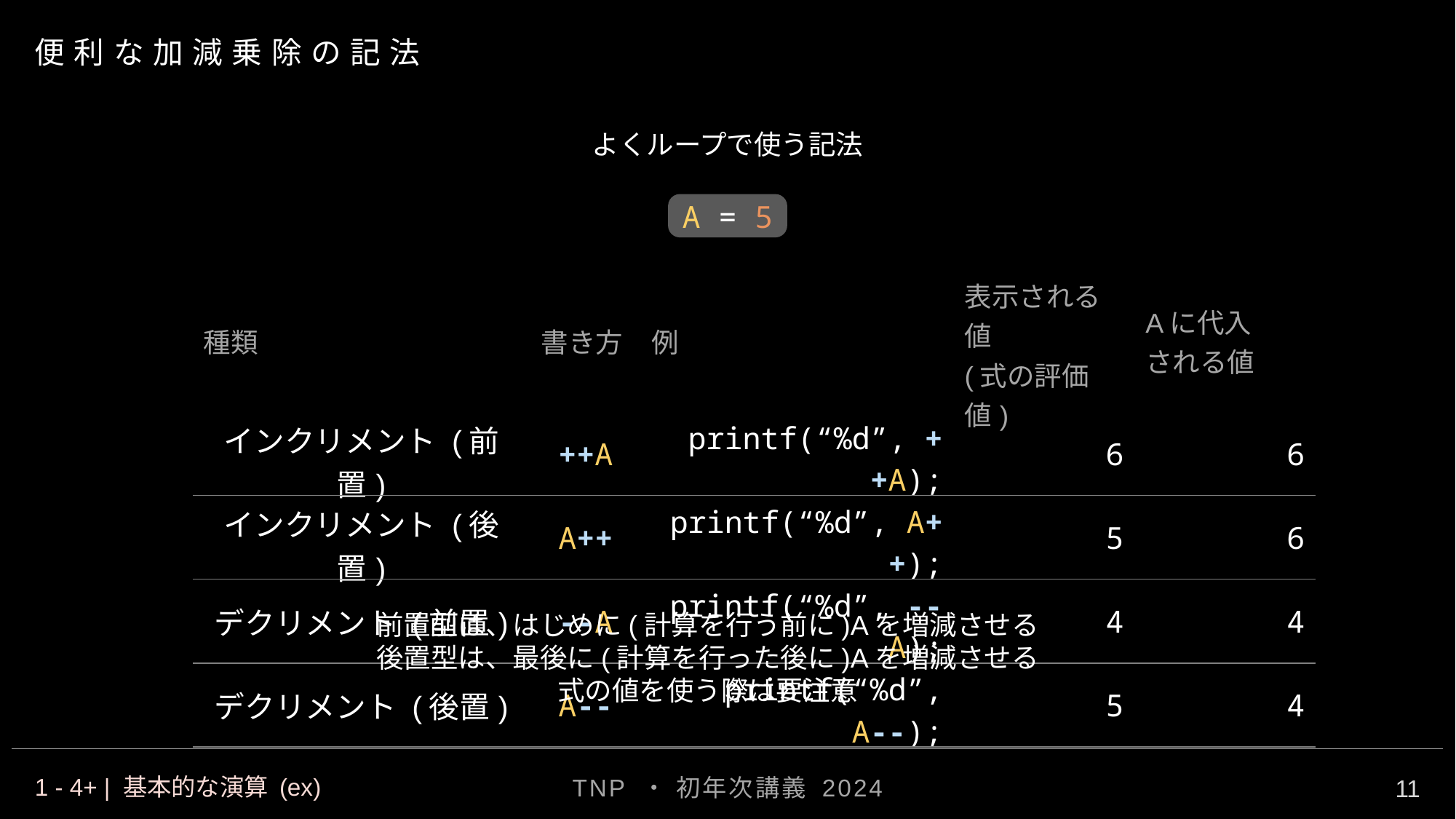

便利な加減乗除の記法
よくループで使う記法
A = 5
| 種類 | 書き方 | 例 | 表示される値 (式の評価値) | Aに代入 される値 |
| --- | --- | --- | --- | --- |
| インクリメント (前置) | ++A | printf(“%d”, ++A); | 6 | 6 |
| インクリメント (後置) | A++ | printf(“%d”, A++); | 5 | 6 |
| デクリメント (前置) | --A | printf(“%d”, --A); | 4 | 4 |
| デクリメント (後置) | A-- | printf(“%d”, A--); | 5 | 4 |
前置型は、はじめに(計算を行う前に)Aを増減させる
後置型は、最後に(計算を行った後に)Aを増減させる
式の値を使う際は要注意
11
1 - 4+ | 基本的な演算 (ex)